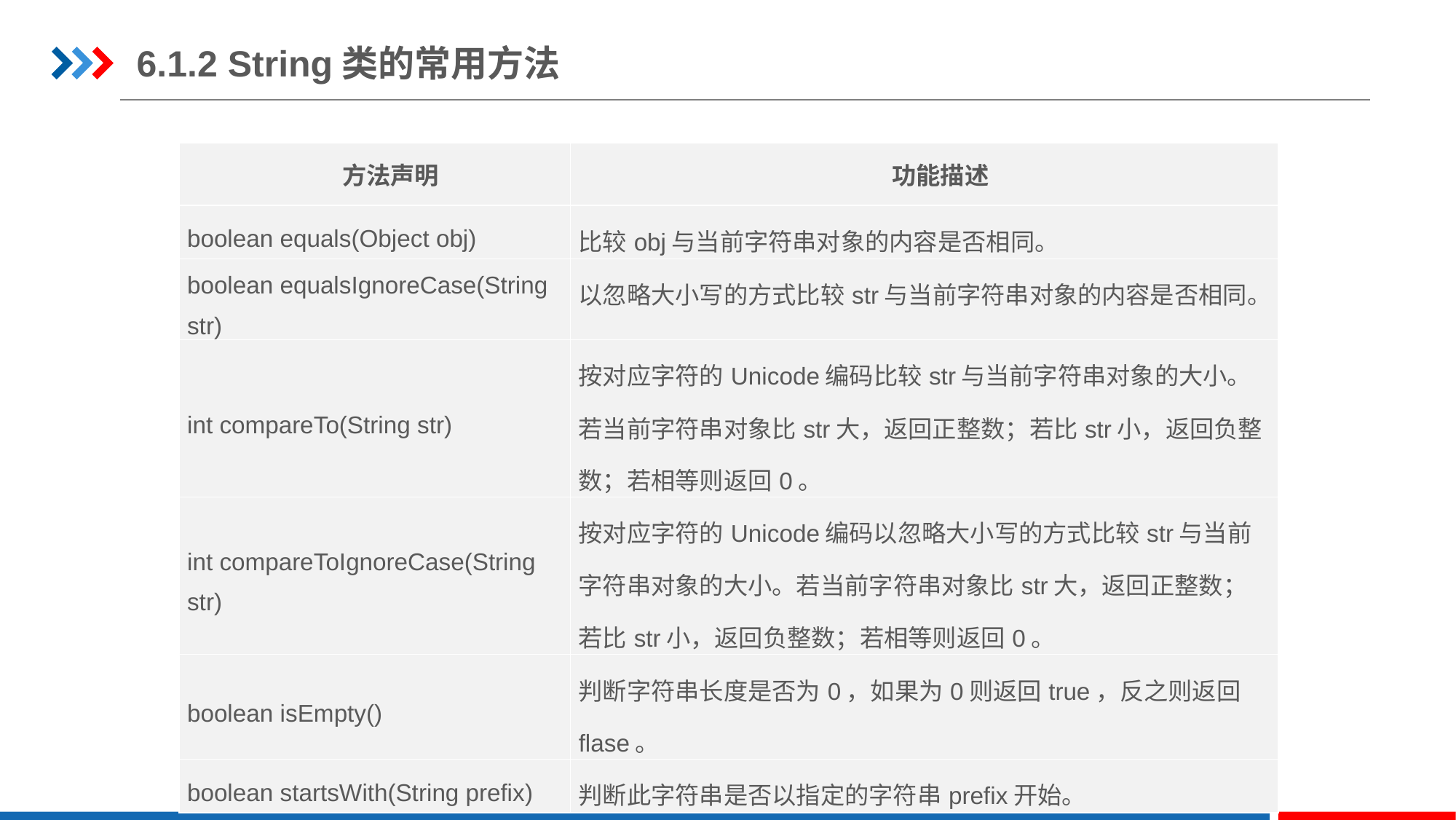

6.1.2 String类的常用方法
| 方法声明 | 功能描述 |
| --- | --- |
| boolean equals(Object obj) | 比较obj与当前字符串对象的内容是否相同。 |
| boolean equalsIgnoreCase(String str) | 以忽略大小写的方式比较str与当前字符串对象的内容是否相同。 |
| int compareTo(String str) | 按对应字符的Unicode编码比较str与当前字符串对象的大小。若当前字符串对象比str大，返回正整数；若比str小，返回负整数；若相等则返回0。 |
| int compareToIgnoreCase(String str) | 按对应字符的Unicode编码以忽略大小写的方式比较str与当前字符串对象的大小。若当前字符串对象比str大，返回正整数；若比str小，返回负整数；若相等则返回0。 |
| boolean isEmpty() | 判断字符串长度是否为0，如果为0则返回true，反之则返回flase。 |
| boolean startsWith(String prefix) | 判断此字符串是否以指定的字符串prefix开始。 |